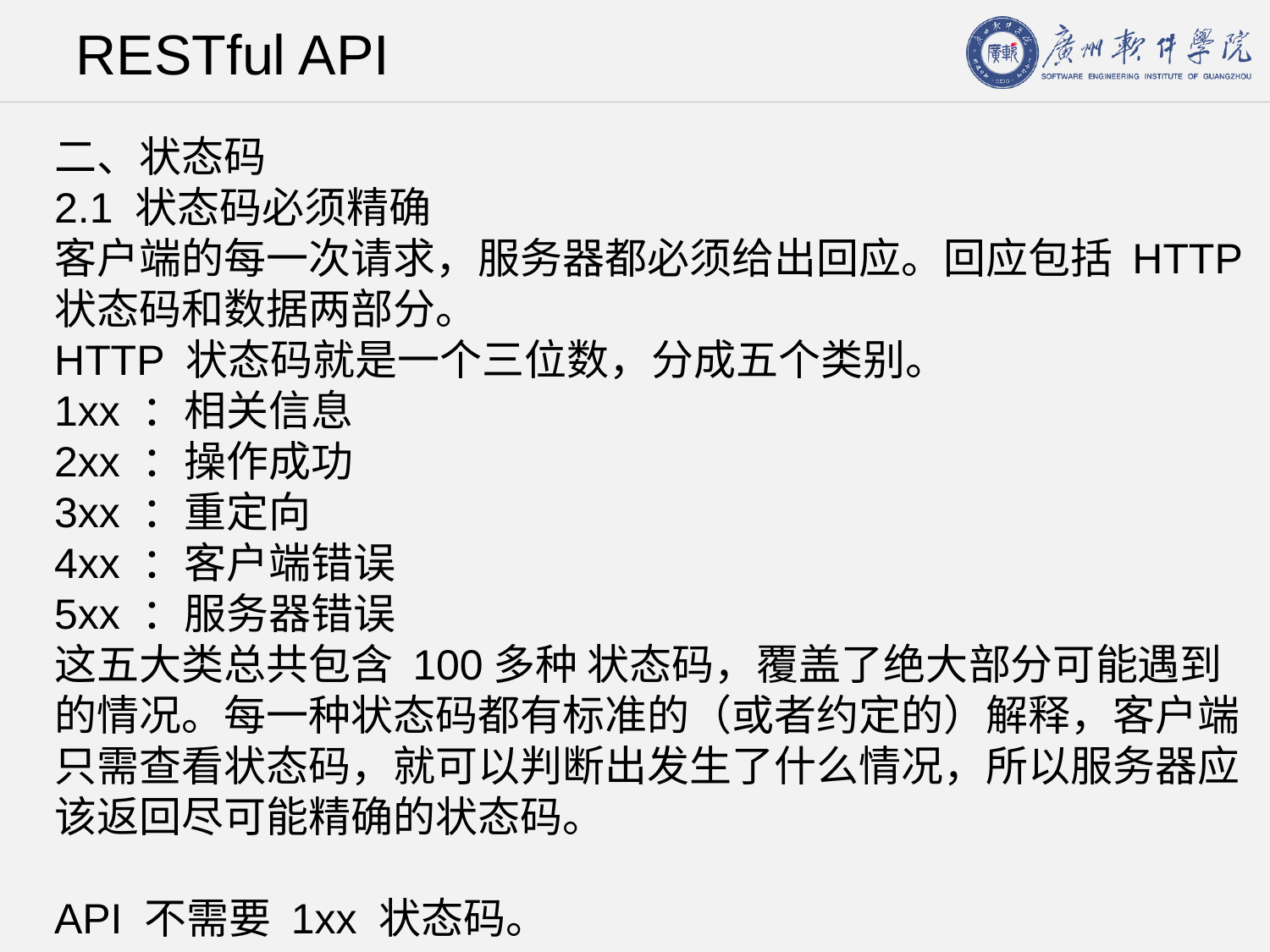

# RESTful API
二、状态码
2.1 状态码必须精确
客户端的每一次请求，服务器都必须给出回应。回应包括 HTTP 状态码和数据两部分。
HTTP 状态码就是一个三位数，分成五个类别。
1xx ：相关信息
2xx ：操作成功
3xx ：重定向
4xx ：客户端错误
5xx ：服务器错误
这五大类总共包含 100多种 状态码，覆盖了绝大部分可能遇到的情况。每一种状态码都有标准的（或者约定的）解释，客户端只需查看状态码，就可以判断出发生了什么情况，所以服务器应该返回尽可能精确的状态码。

API 不需要 1xx 状态码。